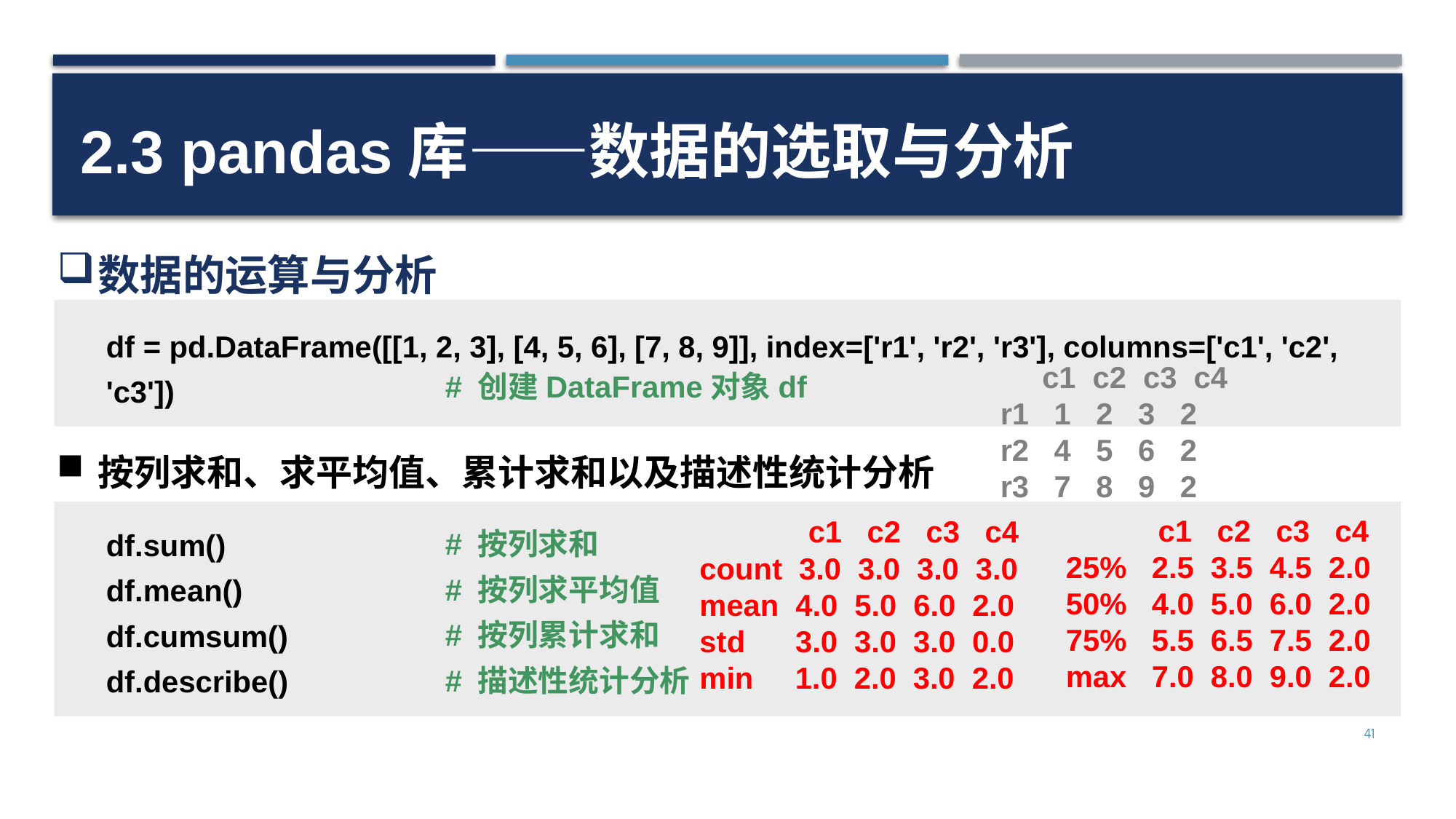

2.3 pandas库——数据的选取与分析
数据的运算与分析

df = pd.DataFrame([[1, 2, 3], [4, 5, 6], [7, 8, 9]], index=['r1', 'r2', 'r3'], columns=['c1', 'c2', 'c3'])
# 创建DataFrame对象df
     c1  c2  c3  c4
r1   1   2   3   2
r2   4   5   6   2
r3   7   8   9   2
按列求和、求平均值、累计求和以及描述性统计分析

# 按列求和
# 按列求平均值
# 按列累计求和
# 描述性统计分析
df.sum()
df.mean()
df.cumsum()
df.describe()
           c1   c2   c3   c4
25%   2.5  3.5  4.5  2.0
50%   4.0  5.0  6.0  2.0
75%   5.5  6.5  7.5  2.0
max   7.0  8.0  9.0  2.0
             c1   c2   c3   c4
count  3.0  3.0  3.0  3.0
mean  4.0  5.0  6.0  2.0
std      3.0  3.0  3.0  0.0
min     1.0  2.0  3.0  2.0
41